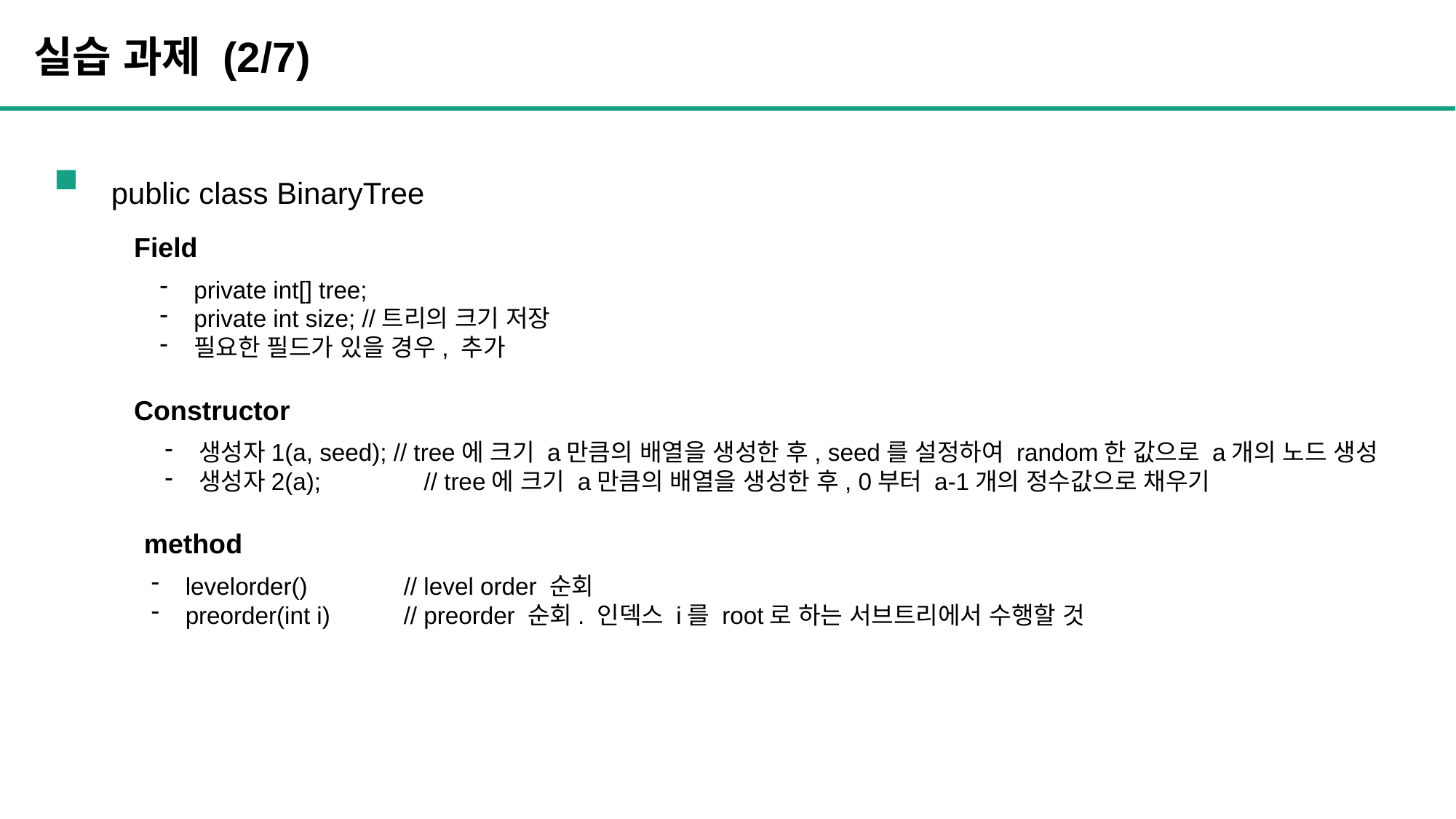

실습 과제 (2/7)
public class BinaryTree

Field
private int[] tree;
private int size; //트리의 크기 저장
필요한 필드가 있을 경우, 추가
Constructor
생성자1(a, seed); // tree에 크기 a만큼의 배열을 생성한 후, seed를 설정하여 random한 값으로 a개의 노드 생성
생성자2(a);	 // tree에 크기 a만큼의 배열을 생성한 후, 0부터 a-1개의 정수값으로 채우기
method
levelorder()	// level order 순회
preorder(int i)	// preorder 순회. 인덱스 i를 root로 하는 서브트리에서 수행할 것